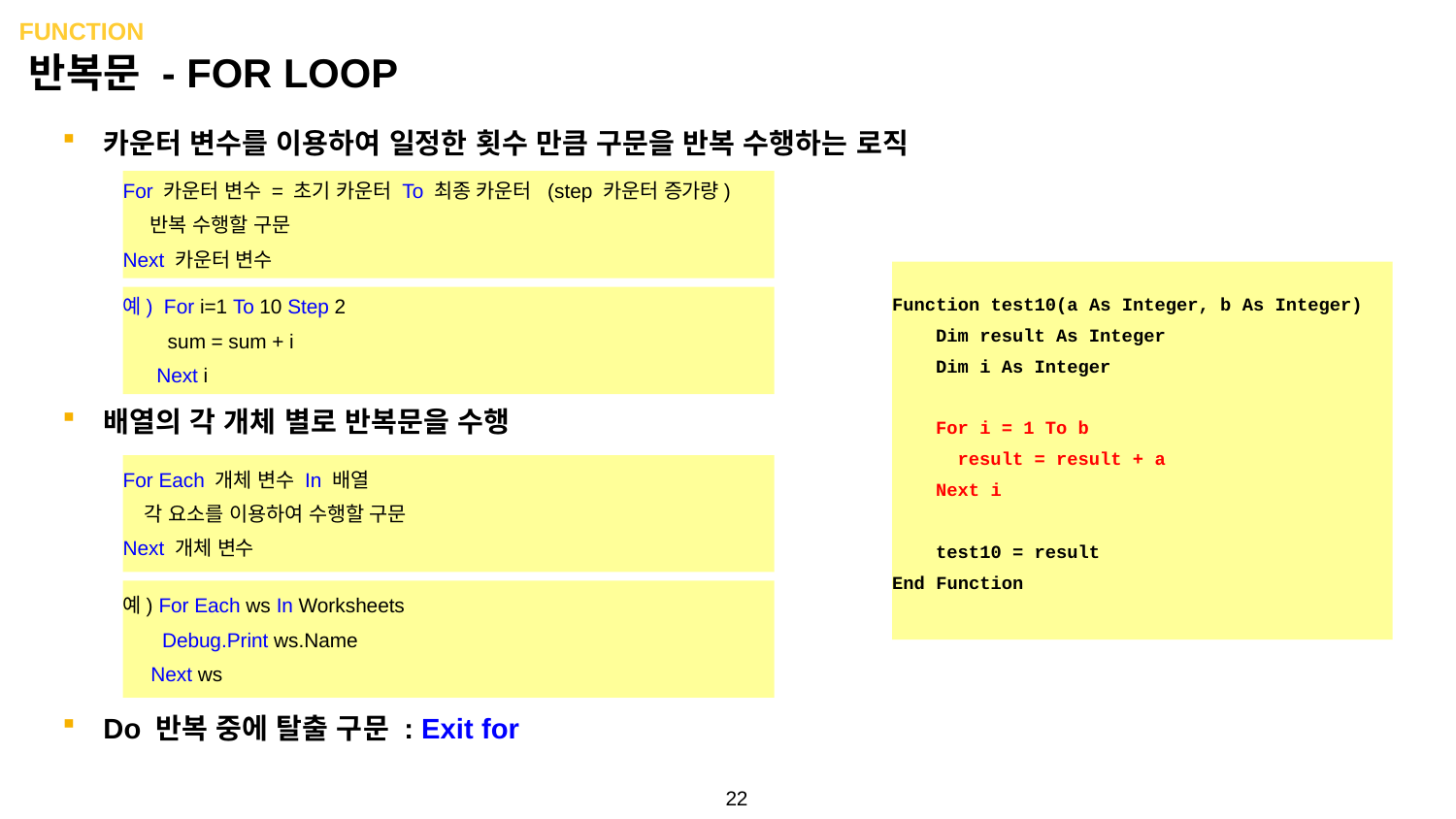

Function
# 반복문 - For loop
카운터 변수를 이용하여 일정한 횟수 만큼 구문을 반복 수행하는 로직

배열의 각 개체 별로 반복문을 수행

Do 반복 중에 탈출 구문 : Exit for

For 카운터 변수 = 초기 카운터 To 최종 카운터  (step 카운터 증가량)
    반복 수행할 구문
Next 카운터 변수

Function test10(a As Integer, b As Integer)
    Dim result As Integer
    Dim i As Integer

    For i = 1 To b
      result = result + a
    Next i

    test10 = result
End Function
예)  For i=1 To 10 Step 2
        sum = sum + i
      Next i
For Each 개체 변수 In 배열
   각 요소를 이용하여 수행할 구문
Next 개체 변수
예) For Each ws In Worksheets
       Debug.Print ws.Name
     Next ws